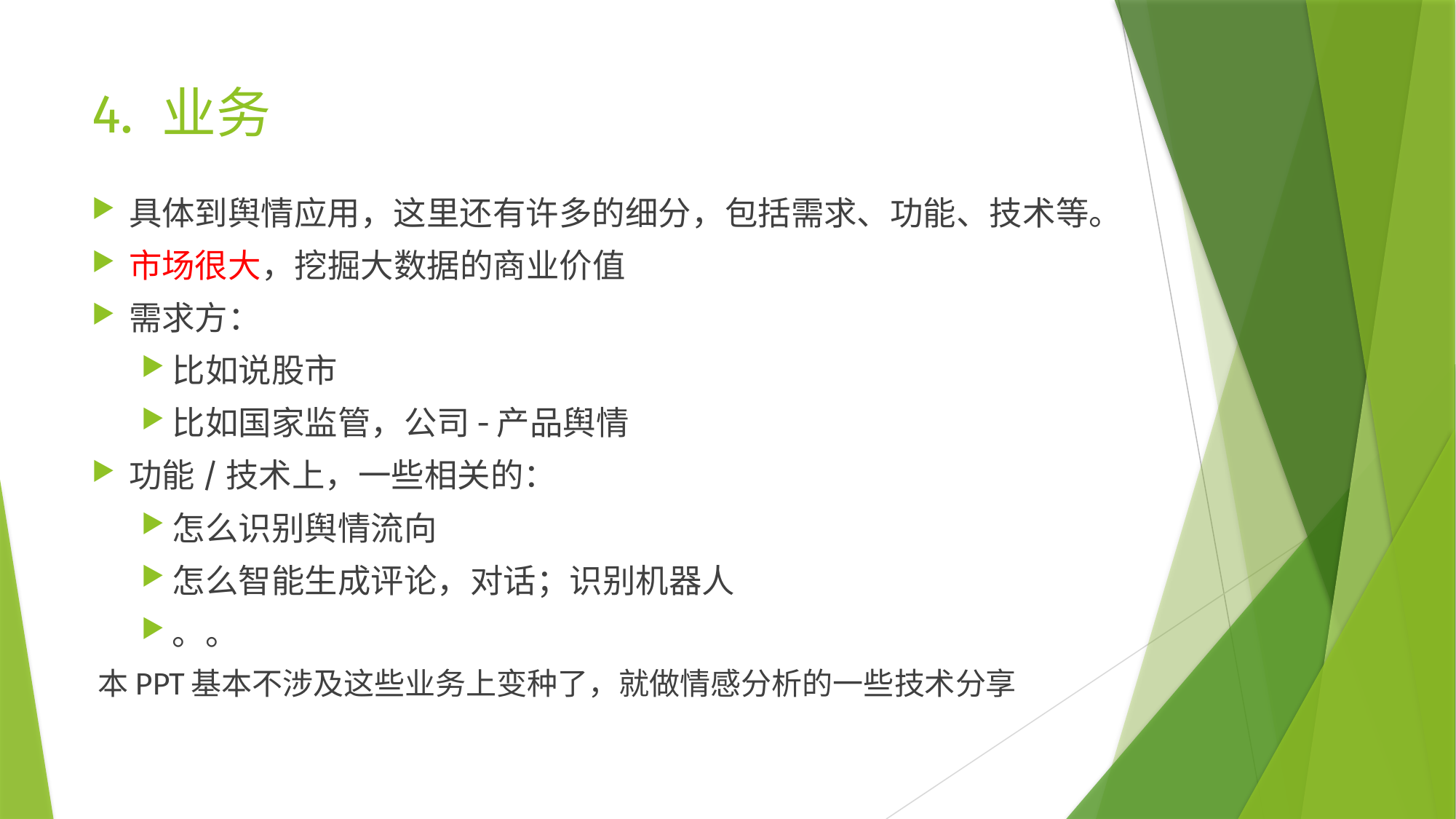

# 4. 业务
具体到舆情应用，这里还有许多的细分，包括需求、功能、技术等。
市场很大，挖掘大数据的商业价值
需求方：
比如说股市
比如国家监管，公司-产品舆情
功能/技术上，一些相关的：
怎么识别舆情流向
怎么智能生成评论，对话；识别机器人
。。
本PPT基本不涉及这些业务上变种了，就做情感分析的一些技术分享